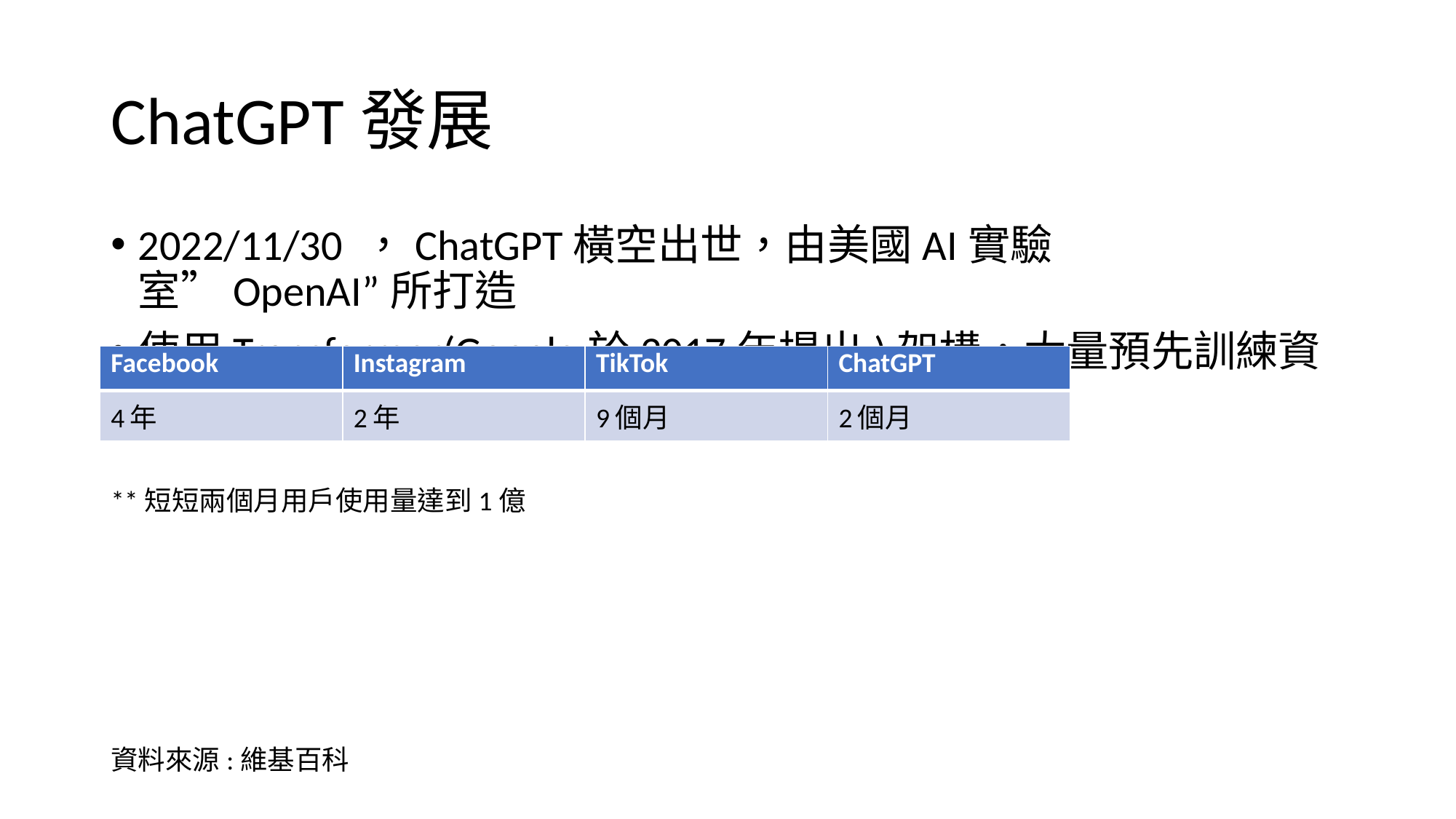

# ChatGPT發展
2022/11/30 ，ChatGPT橫空出世，由美國AI實驗室”OpenAI”所打造
使用Transformer(Google於2017年提出)架構，大量預先訓練資料

| Facebook | Instagram | TikTok | ChatGPT |
| --- | --- | --- | --- |
| 4年 | 2年 | 9個月 | 2個月 |
**短短兩個月用戶使用量達到1億
資料來源:維基百科